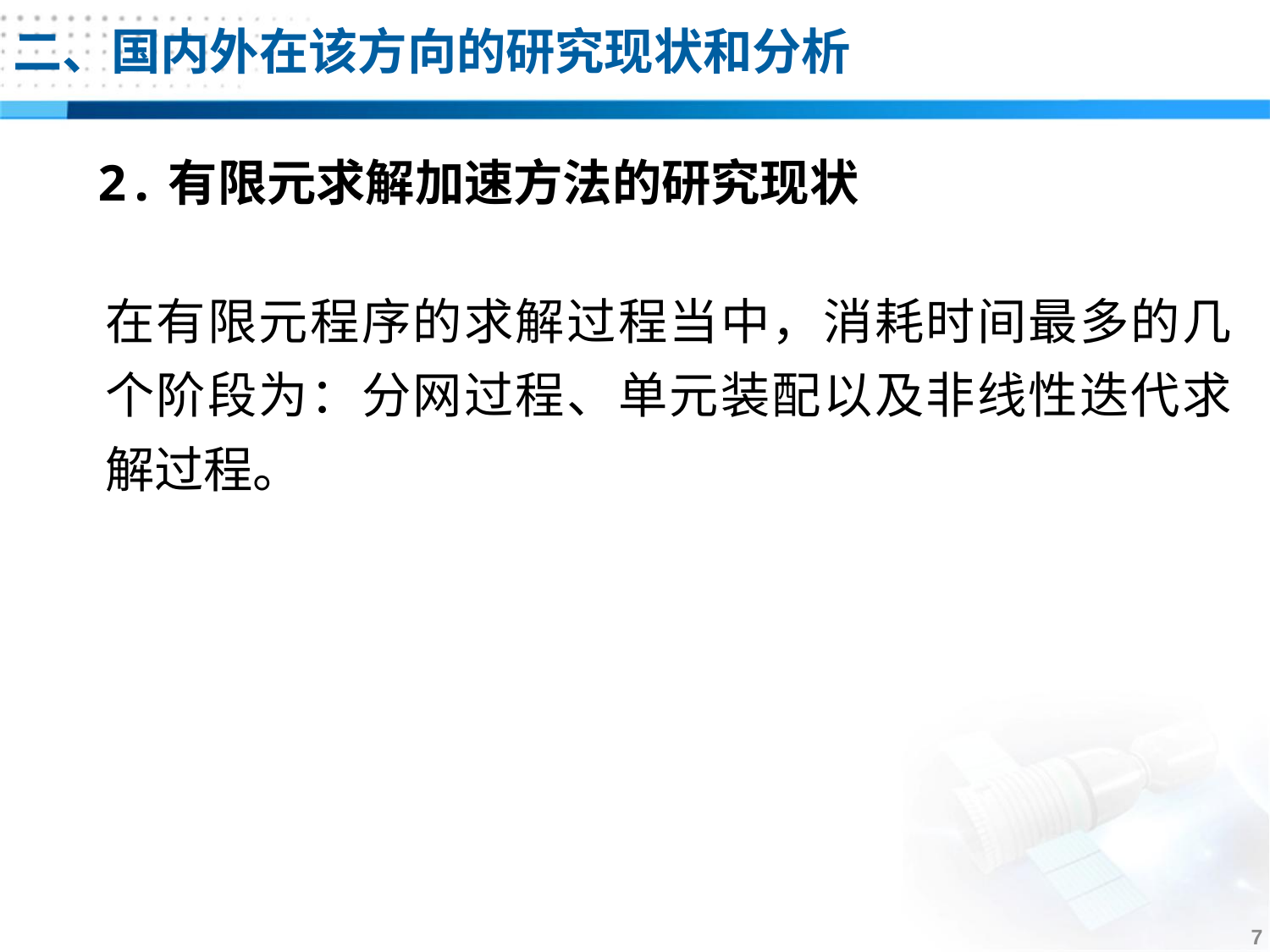

二、国内外在该方向的研究现状和分析
2.有限元求解加速方法的研究现状
在有限元程序的求解过程当中，消耗时间最多的几个阶段为：分网过程、单元装配以及非线性迭代求解过程。

7